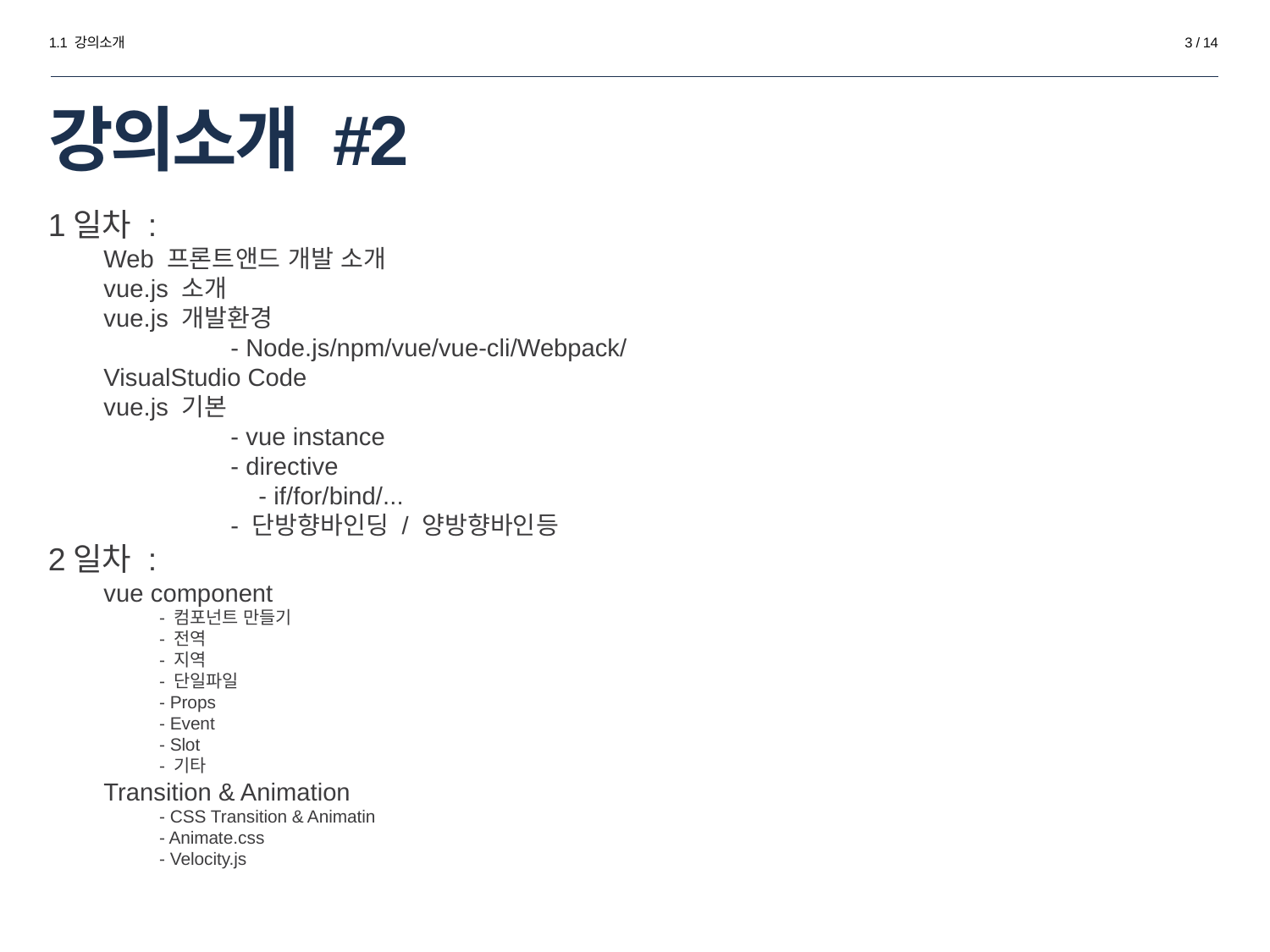

1.1 강의소개
3 / 14
# 강의소개 #2
1일차 :
Web 프론트앤드 개발 소개
vue.js 소개
vue.js 개발환경
	- Node.js/npm/vue/vue-cli/Webpack/VisualStudio Code
vue.js 기본
	- vue instance
	- directive
	    - if/for/bind/...
	- 단방향바인딩 / 양방향바인등
2일차 :
vue component
- 컴포넌트 만들기
- 전역
- 지역
- 단일파일
- Props
- Event
- Slot
- 기타
Transition & Animation
- CSS Transition & Animatin
- Animate.css
- Velocity.js